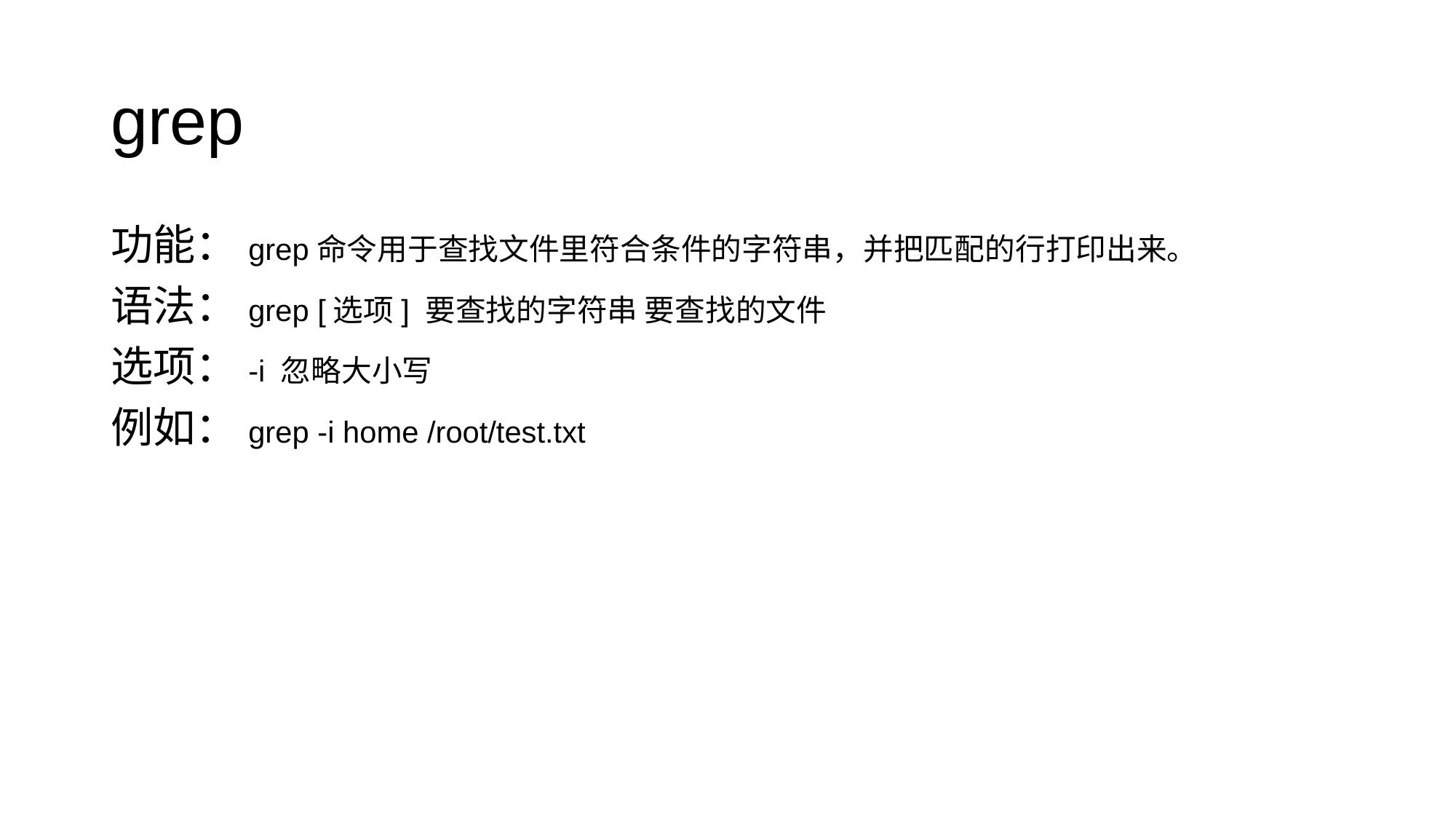

# grep
功能：grep命令用于查找文件里符合条件的字符串，并把匹配的行打印出来。
语法：grep [选项] 要查找的字符串 要查找的文件
选项：-i 忽略大小写
例如：grep -i home /root/test.txt